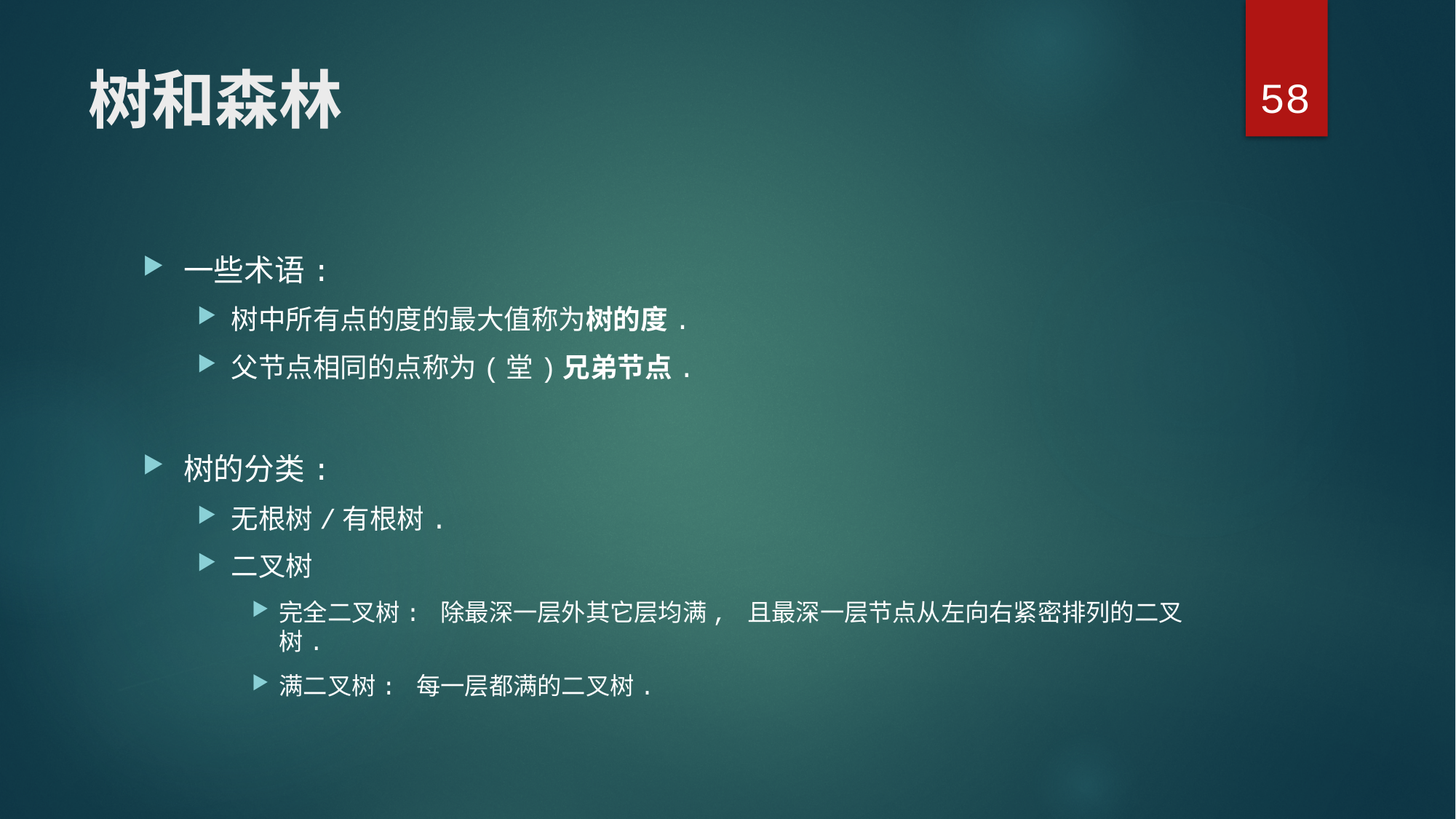

58
# 树和森林
一些术语:
树中所有点的度的最大值称为树的度.
父节点相同的点称为(堂)兄弟节点.

树的分类:
无根树/有根树.
二叉树
完全二叉树: 除最深一层外其它层均满, 且最深一层节点从左向右紧密排列的二叉树.
满二叉树: 每一层都满的二叉树.